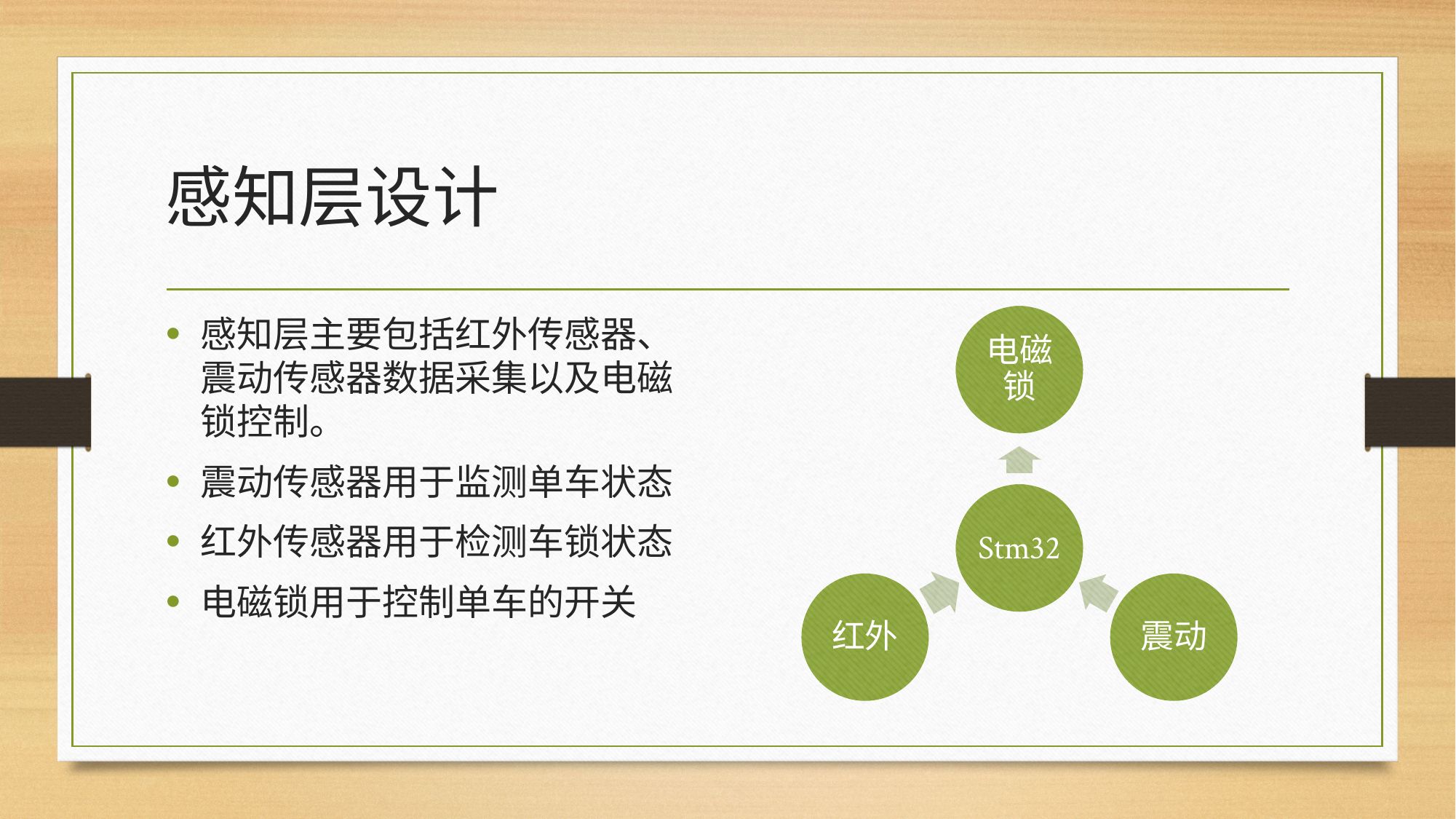

# 感知层设计
感知层主要包括红外传感器、震动传感器数据采集以及电磁锁控制。
震动传感器用于监测单车状态
红外传感器用于检测车锁状态
电磁锁用于控制单车的开关
Stm32

电磁锁

震动

红外